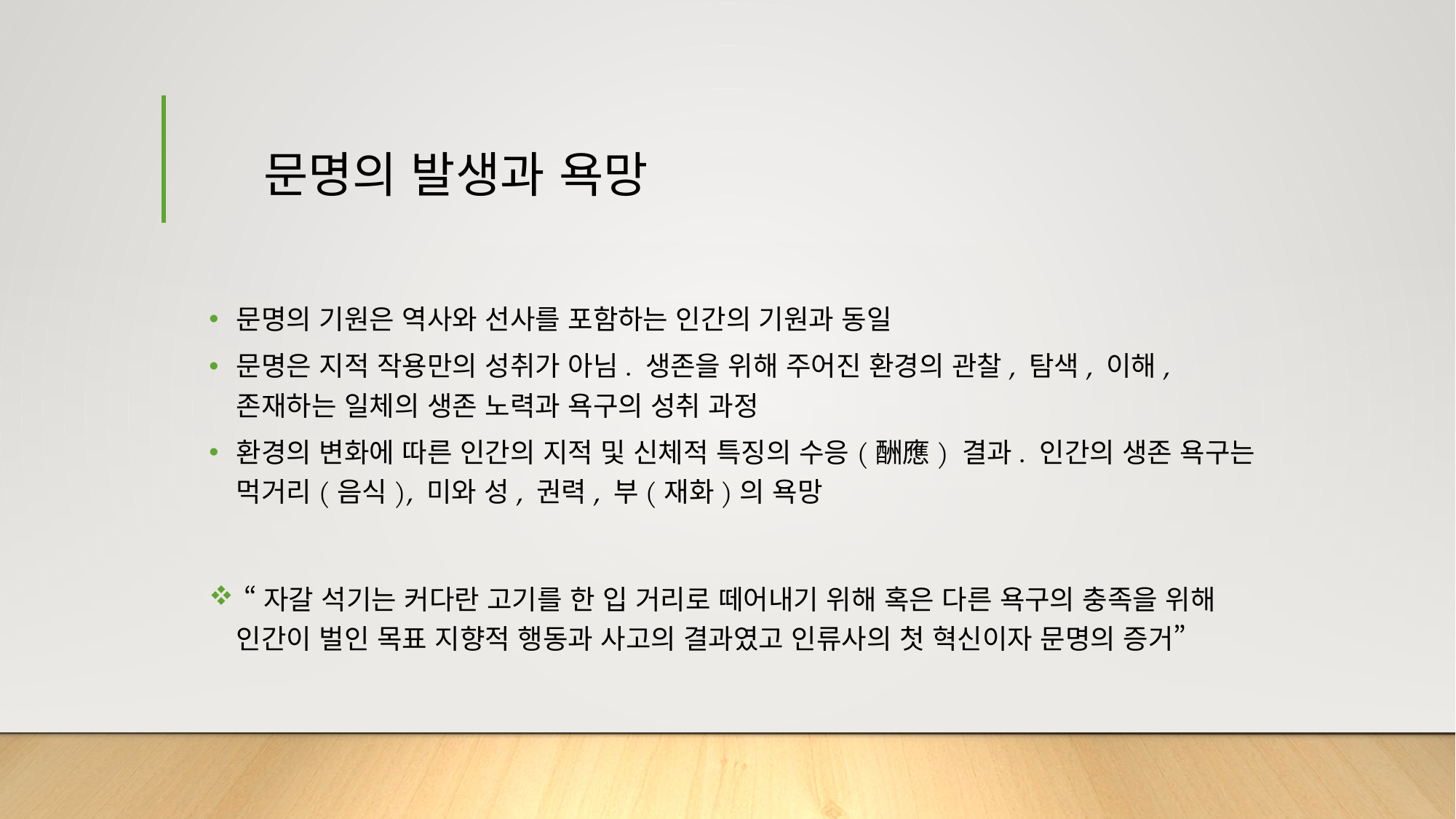

# 문명의 발생과 욕망
문명의 기원은 역사와 선사를 포함하는 인간의 기원과 동일
문명은 지적 작용만의 성취가 아님. 생존을 위해 주어진 환경의 관찰, 탐색, 이해, 존재하는 일체의 생존 노력과 욕구의 성취 과정
환경의 변화에 따른 인간의 지적 및 신체적 특징의 수응(酬應) 결과. 인간의 생존 욕구는 먹거리(음식), 미와 성, 권력, 부(재화)의 욕망

 “자갈 석기는 커다란 고기를 한 입 거리로 떼어내기 위해 혹은 다른 욕구의 충족을 위해 인간이 벌인 목표 지향적 행동과 사고의 결과였고 인류사의 첫 혁신이자 문명의 증거”